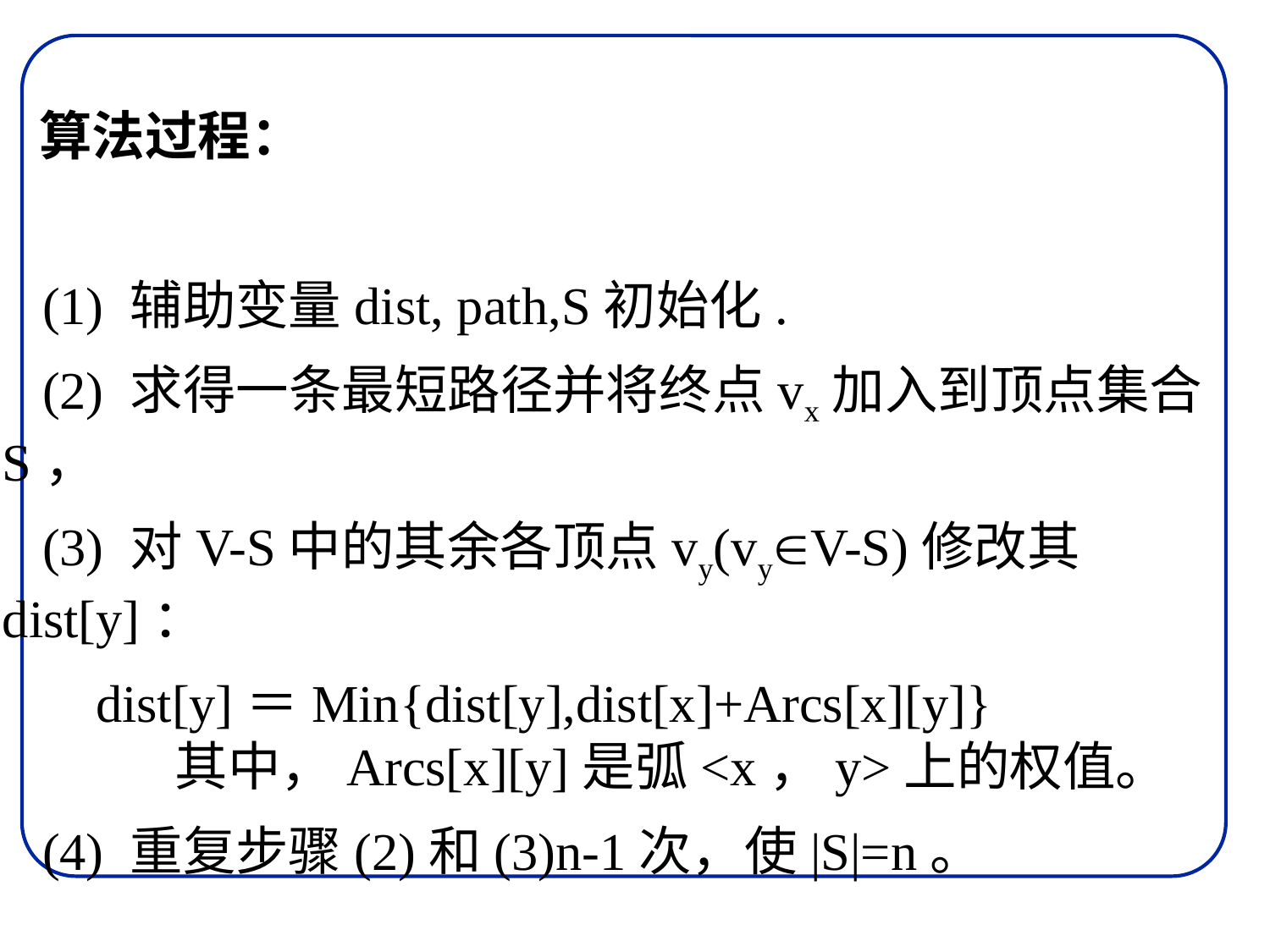

算法过程：

   (1) 辅助变量dist, path,S初始化.
   (2) 求得一条最短路径并将终点vx加入到顶点集合S，
   (3) 对V-S中的其余各顶点vy(vy∈V-S)修改其dist[y]：
       dist[y]＝Min{dist[y],dist[x]+Arcs[x][y]}
            其中，Arcs[x][y]是弧<x，y>上的权值。
   (4) 重复步骤(2)和(3)n-1次，使|S|=n。